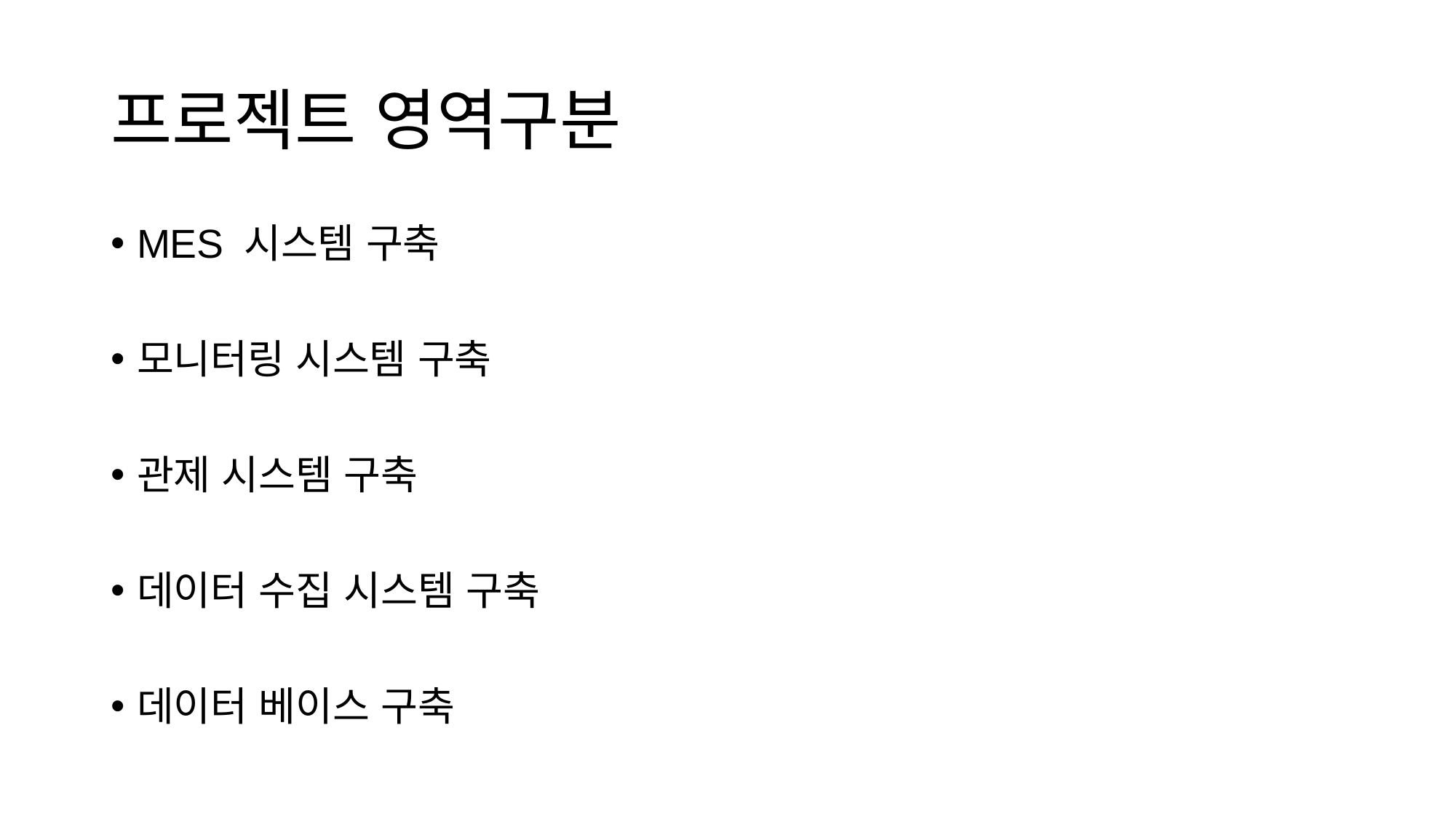

# 프로젝트 영역구분
MES 시스템 구축

모니터링 시스템 구축

관제 시스템 구축

데이터 수집 시스템 구축

데이터 베이스 구축